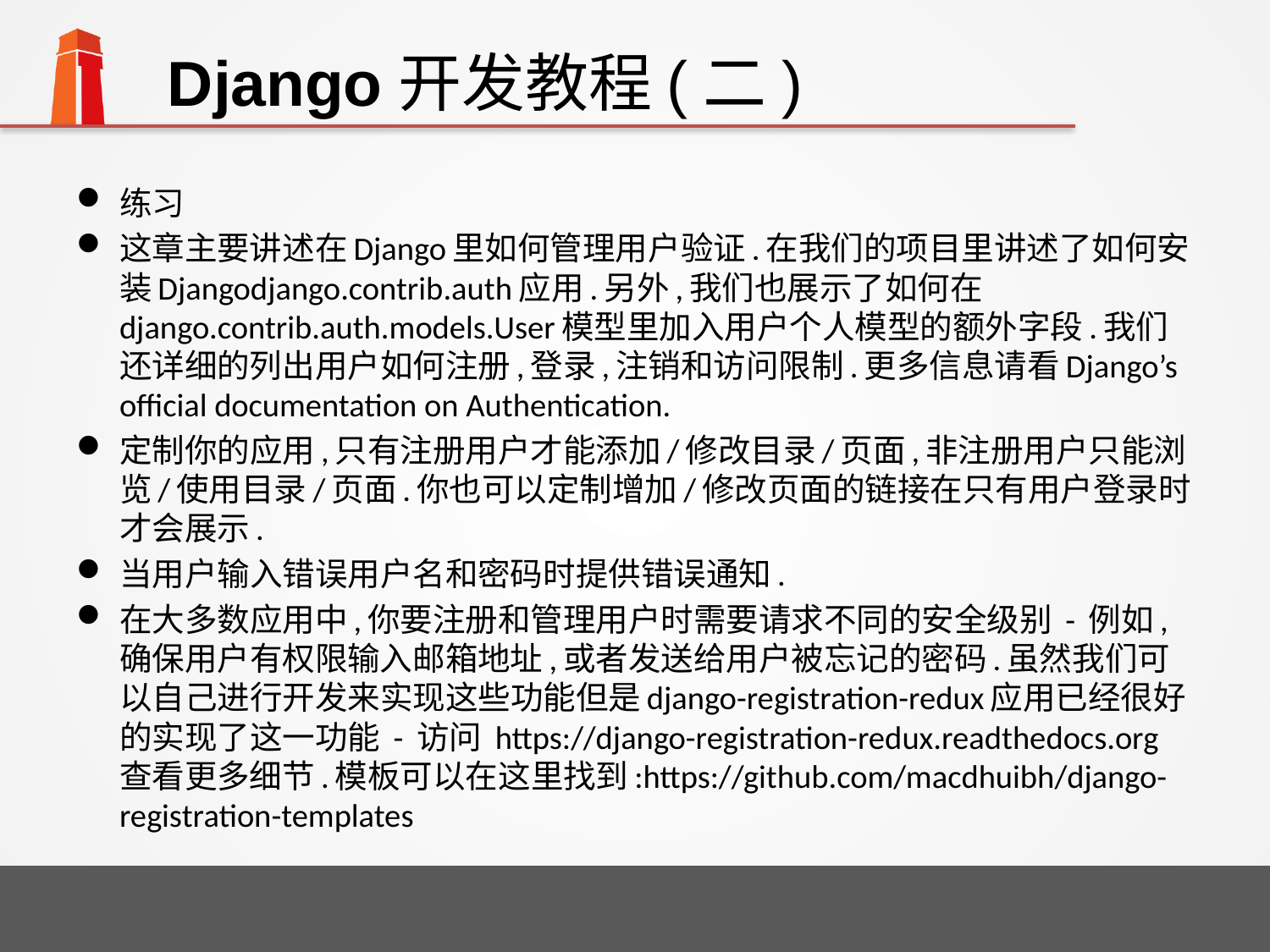

# Django开发教程(二)
练习
这章主要讲述在Django里如何管理用户验证.在我们的项目里讲述了如何安装Djangodjango.contrib.auth应用.另外,我们也展示了如何在django.contrib.auth.models.User模型里加入用户个人模型的额外字段.我们还详细的列出用户如何注册,登录,注销和访问限制.更多信息请看Django’s official documentation on Authentication.
定制你的应用,只有注册用户才能添加/修改目录/页面,非注册用户只能浏览/使用目录/页面.你也可以定制增加/修改页面的链接在只有用户登录时才会展示.
当用户输入错误用户名和密码时提供错误通知.
在大多数应用中,你要注册和管理用户时需要请求不同的安全级别 - 例如,确保用户有权限输入邮箱地址,或者发送给用户被忘记的密码.虽然我们可以自己进行开发来实现这些功能但是django-registration-redux应用已经很好的实现了这一功能 - 访问 https://django-registration-redux.readthedocs.org 查看更多细节.模板可以在这里找到:https://github.com/macdhuibh/django-registration-templates